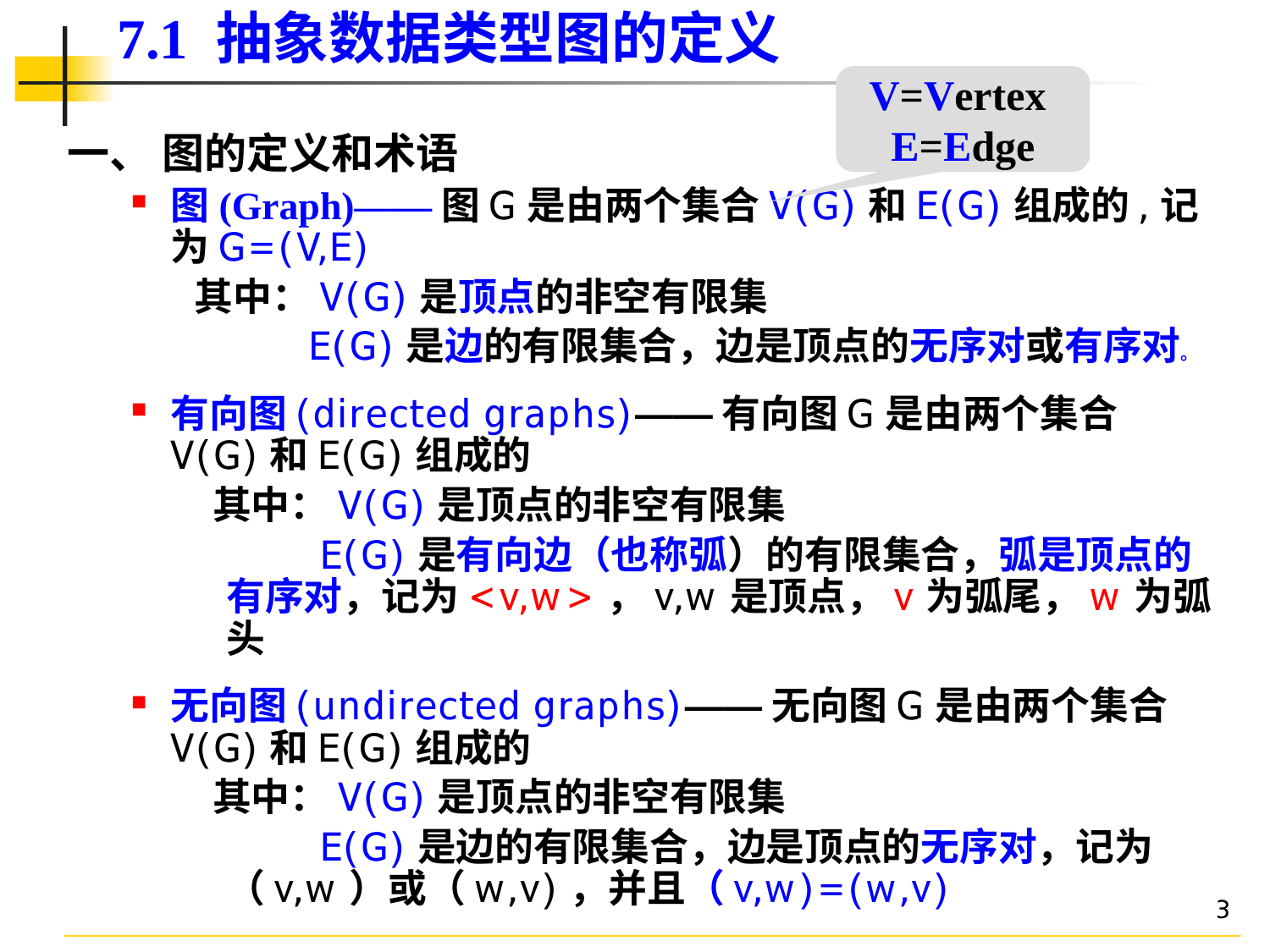

7.1 抽象数据类型图的定义
V=Vertex
E=Edge
一、 图的定义和术语
图(Graph)——图G是由两个集合V(G)和E(G)组成的,记为G=(V,E)
其中：V(G)是顶点的非空有限集
          E(G)是边的有限集合，边是顶点的无序对或有序对。

有向图(directed graphs)——有向图G是由两个集合V(G)和E(G)组成的
 其中：V(G)是顶点的非空有限集
           E(G)是有向边（也称弧）的有限集合，弧是顶点的有序对，记为<v,w>，v,w是顶点，v为弧尾，w为弧头

无向图(undirected graphs)——无向图G是由两个集合V(G)和E(G)组成的
 其中：V(G)是顶点的非空有限集
           E(G)是边的有限集合，边是顶点的无序对，记为（v,w）或（w,v)，并且（v,w)=(w,v)
3